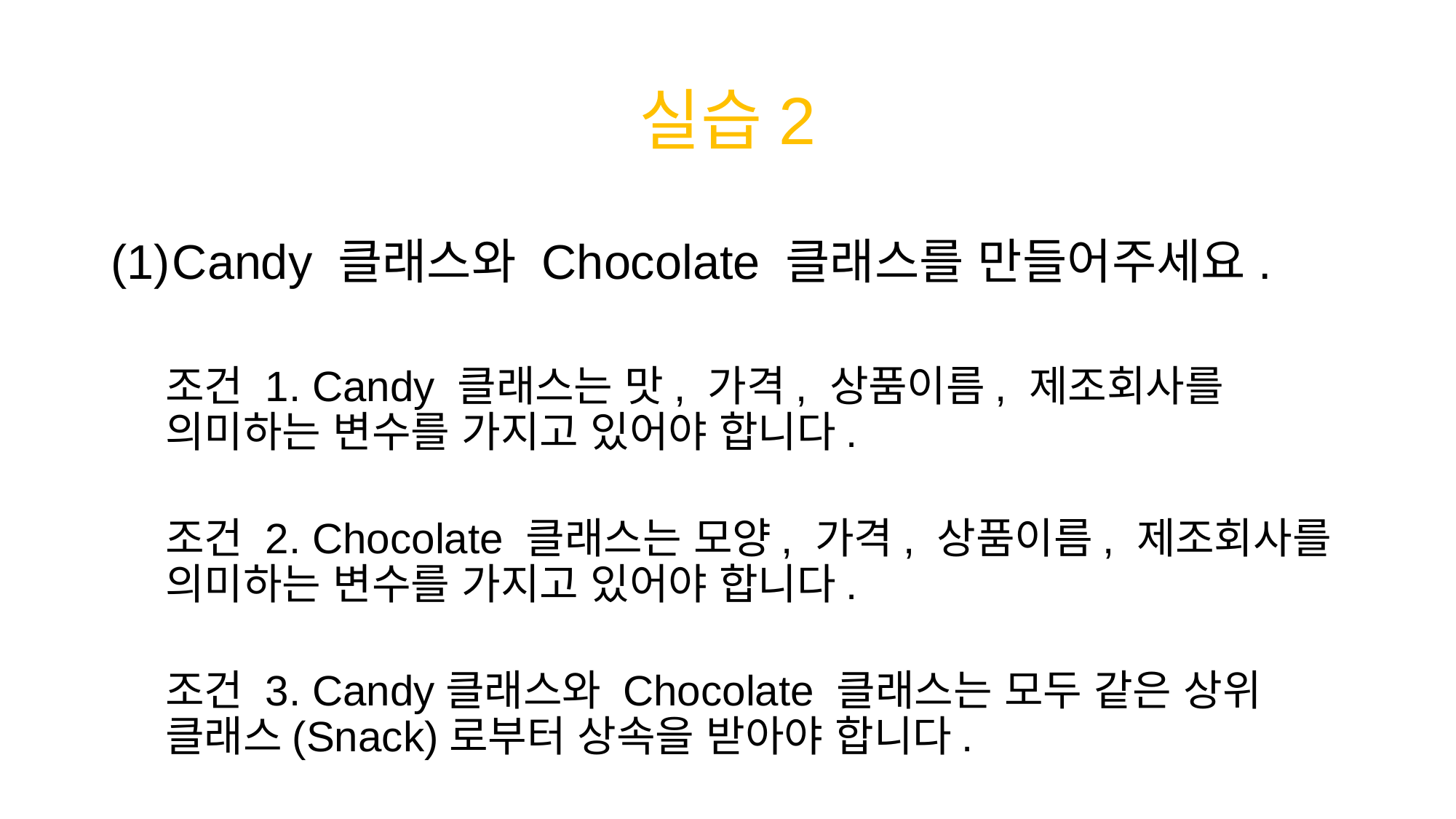

# 실습2
Candy 클래스와 Chocolate 클래스를 만들어주세요.

조건 1. Candy 클래스는 맛, 가격, 상품이름, 제조회사를 의미하는 변수를 가지고 있어야 합니다.

조건 2. Chocolate 클래스는 모양, 가격, 상품이름, 제조회사를 의미하는 변수를 가지고 있어야 합니다.

조건 3. Candy클래스와 Chocolate 클래스는 모두 같은 상위 클래스(Snack)로부터 상속을 받아야 합니다.